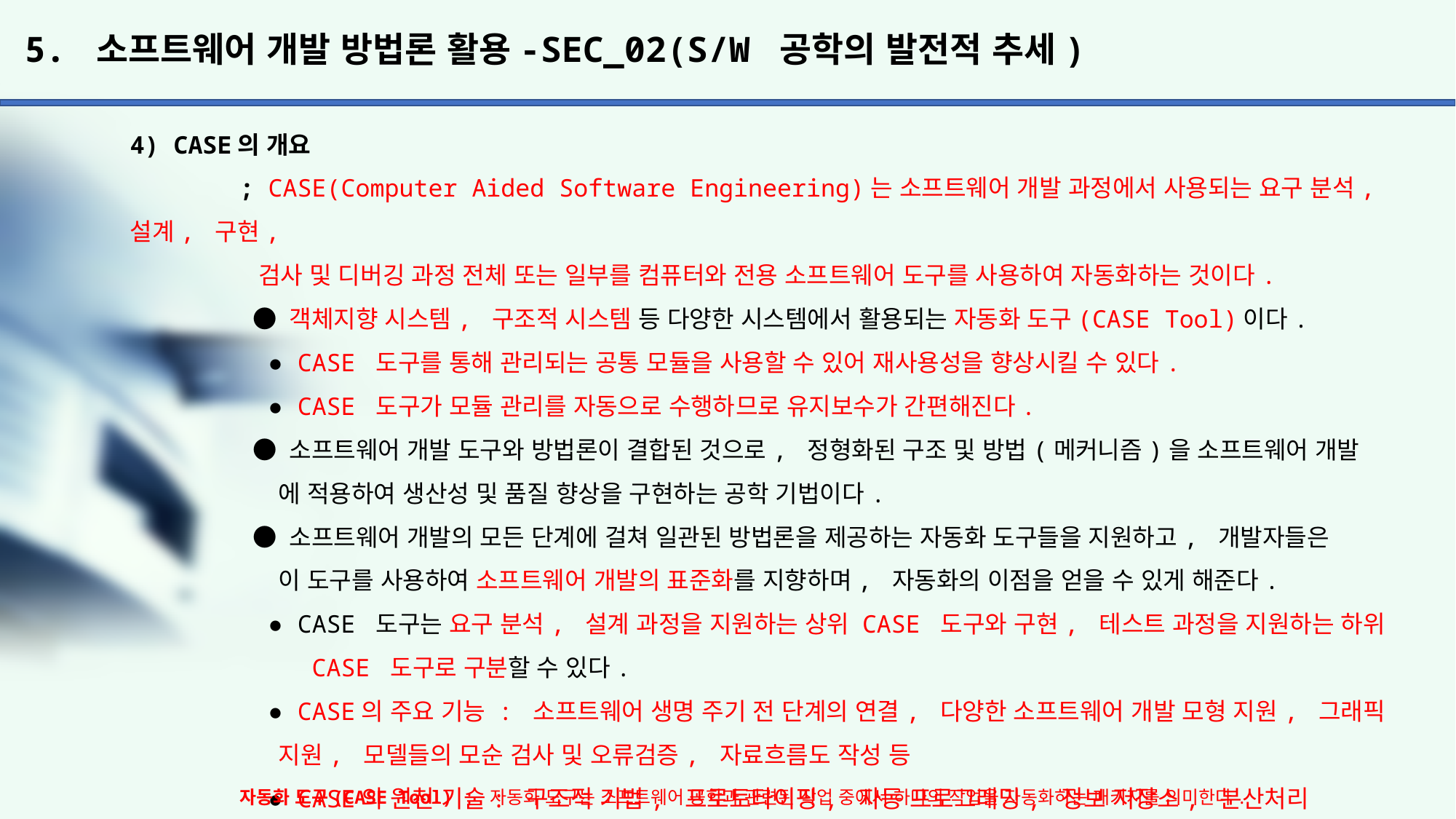

# 5. 소프트웨어 개발 방법론 활용-SEC_02(S/W 공학의 발전적 추세)
4) CASE의 개요
	; CASE(Computer Aided Software Engineering)는 소프트웨어 개발 과정에서 사용되는 요구 분석, 설계, 구현,
	  검사 및 디버깅 과정 전체 또는 일부를 컴퓨터와 전용 소프트웨어 도구를 사용하여 자동화하는 것이다.
	  ● 객체지향 시스템, 구조적 시스템 등 다양한 시스템에서 활용되는 자동화 도구(CASE Tool)이다.
	  ● CASE 도구를 통해 관리되는 공통 모듈을 사용할 수 있어 재사용성을 향상시킬 수 있다.
	  ● CASE 도구가 모듈 관리를 자동으로 수행하므로 유지보수가 간편해진다.
	  ● 소프트웨어 개발 도구와 방법론이 결합된 것으로, 정형화된 구조 및 방법(메커니즘)을 소프트웨어 개발
	     에 적용하여 생산성 및 품질 향상을 구현하는 공학 기법이다.
	  ● 소프트웨어 개발의 모든 단계에 걸쳐 일관된 방법론을 제공하는 자동화 도구들을 지원하고, 개발자들은
	     이 도구를 사용하여 소프트웨어 개발의 표준화를 지향하며, 자동화의 이점을 얻을 수 있게 해준다.
	  ● CASE 도구는 요구 분석, 설계 과정을 지원하는 상위 CASE 도구와 구현, 테스트 과정을 지원하는 하위
	     CASE 도구로 구분할 수 있다.
	  ● CASE의 주요 기능 : 소프트웨어 생명 주기 전 단계의 연결, 다양한 소프트웨어 개발 모형 지원, 그래픽
	     지원, 모델들의 모순 검사 및 오류검증, 자료흐름도 작성 등
	  ● CASE의 원천 기술: 구조적 기법, 프로토타이핑, 자동 프로그래밍, 정보 저장소, 분산처리
자동화 도구(CASE Tool) : 자동화 도구는 소프트웨어 공학과 관련된 작업 중에서 하나의 작업을 자동화하는 패키지를 의미한다.